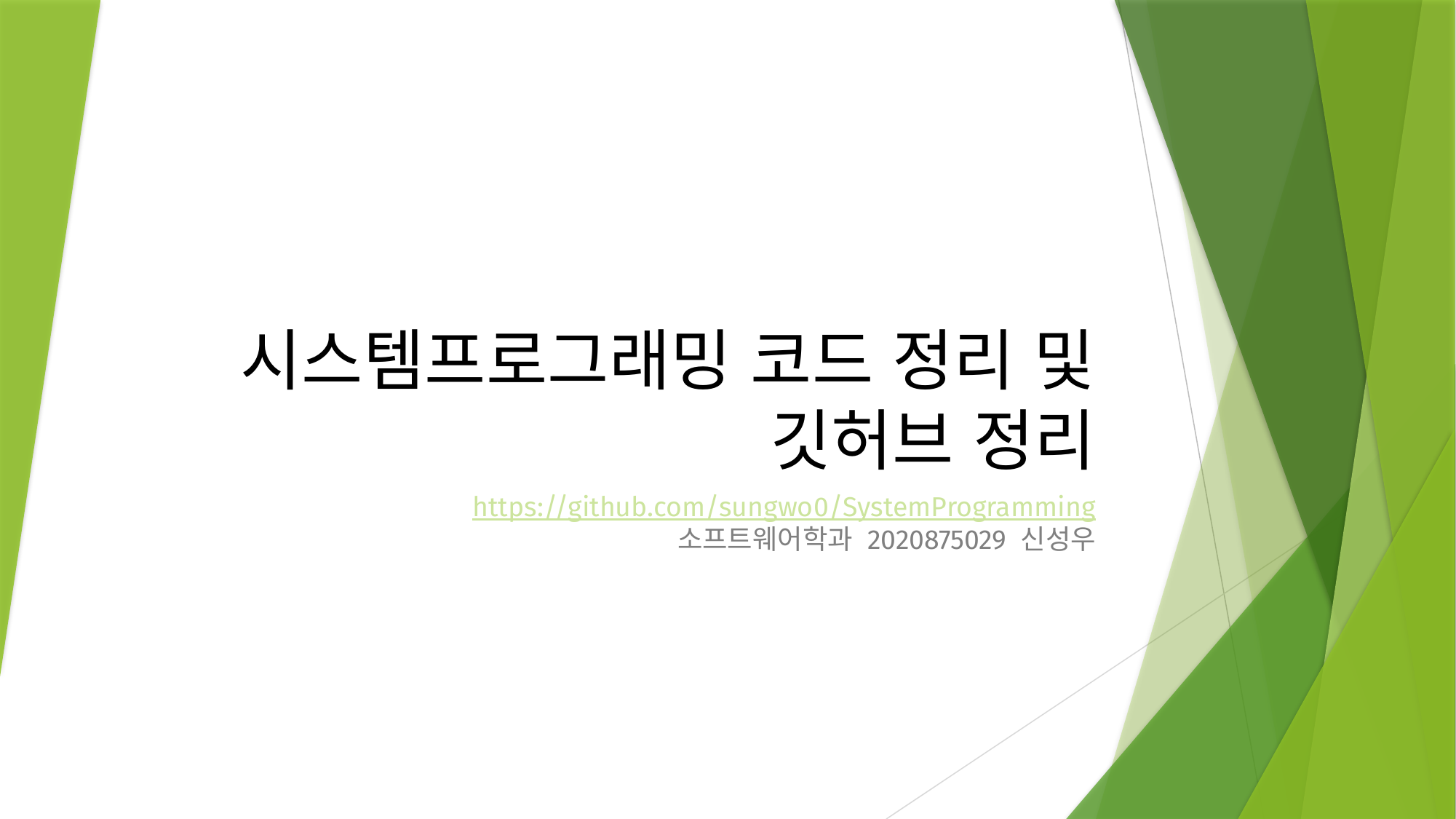

# 시스템프로그래밍 코드 정리 및 깃허브 정리
https://github.com/sungwo0/SystemProgramming
소프트웨어학과 2020875029 신성우